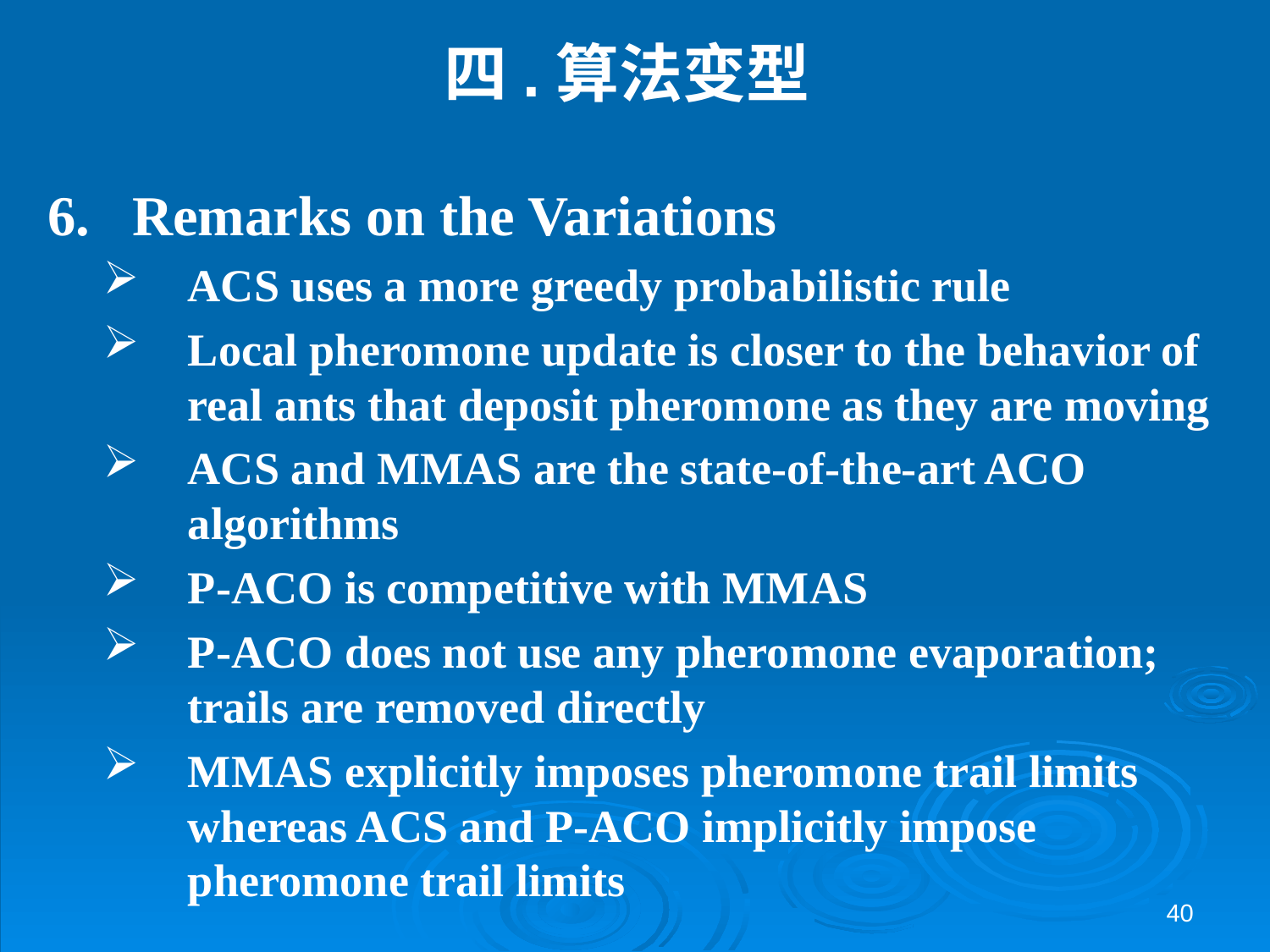

# 四.算法变型
Remarks on the Variations
ACS uses a more greedy probabilistic rule
Local pheromone update is closer to the behavior of real ants that deposit pheromone as they are moving
ACS and MMAS are the state-of-the-art ACO algorithms
P-ACO is competitive with MMAS
P-ACO does not use any pheromone evaporation; trails are removed directly
MMAS explicitly imposes pheromone trail limits whereas ACS and P-ACO implicitly impose pheromone trail limits
40